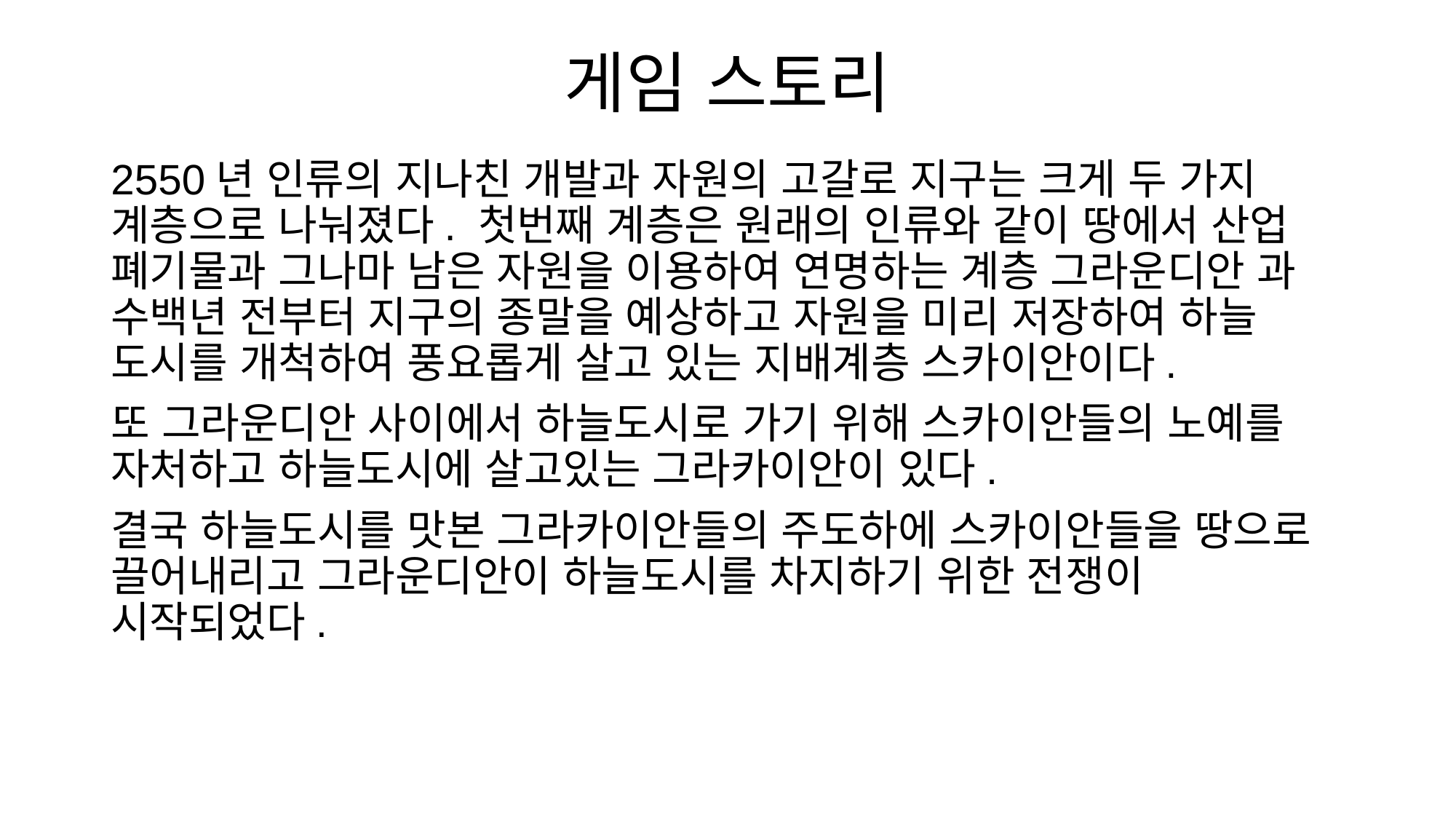

# 게임 스토리
2550년 인류의 지나친 개발과 자원의 고갈로 지구는 크게 두 가지 계층으로 나눠졌다. 첫번째 계층은 원래의 인류와 같이 땅에서 산업 폐기물과 그나마 남은 자원을 이용하여 연명하는 계층 그라운디안 과 수백년 전부터 지구의 종말을 예상하고 자원을 미리 저장하여 하늘 도시를 개척하여 풍요롭게 살고 있는 지배계층 스카이안이다.
또 그라운디안 사이에서 하늘도시로 가기 위해 스카이안들의 노예를 자처하고 하늘도시에 살고있는 그라카이안이 있다.
결국 하늘도시를 맛본 그라카이안들의 주도하에 스카이안들을 땅으로 끌어내리고 그라운디안이 하늘도시를 차지하기 위한 전쟁이 시작되었다.